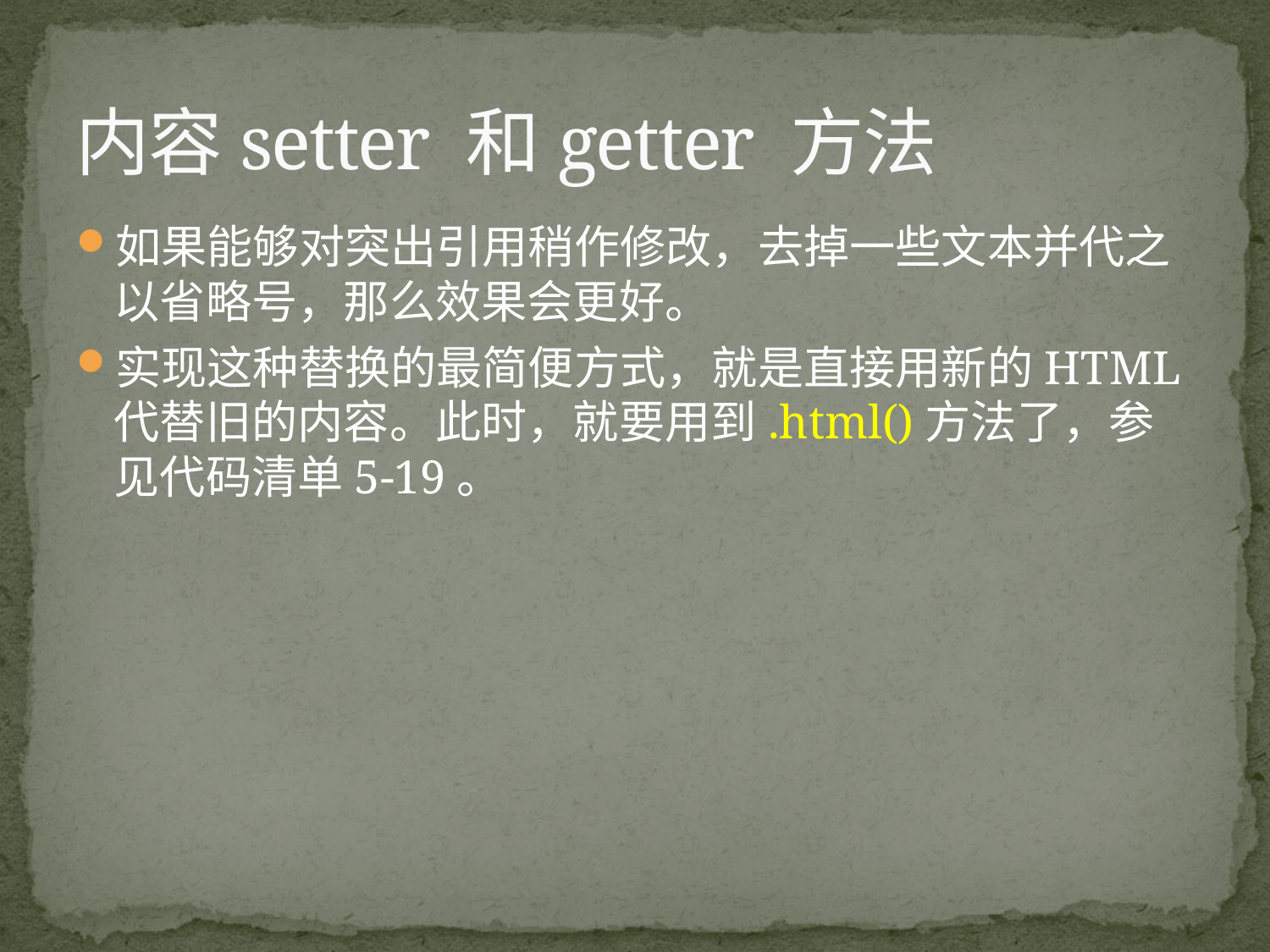

# 内容setter 和getter 方法
如果能够对突出引用稍作修改，去掉一些文本并代之以省略号，那么效果会更好。
实现这种替换的最简便方式，就是直接用新的HTML代替旧的内容。此时，就要用到.html()方法了，参见代码清单5-19。